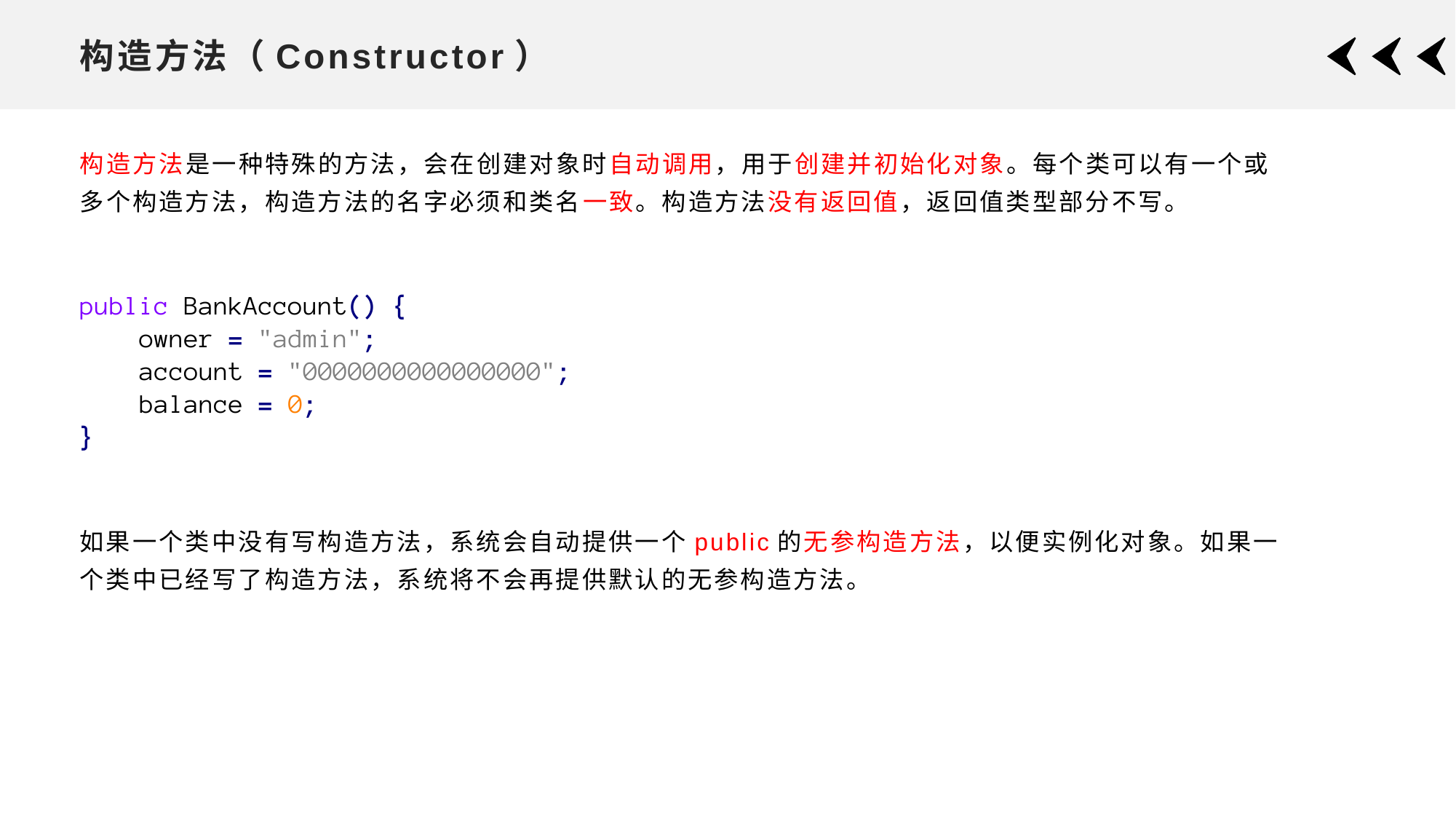

# 构造方法（Constructor）
构造方法是一种特殊的方法，会在创建对象时自动调用，用于创建并初始化对象。每个类可以有一个或多个构造方法，构造方法的名字必须和类名一致。构造方法没有返回值，返回值类型部分不写。
public BankAccount() {
    owner = "admin";
    account = "0000000000000000";
    balance = 0;
}
如果一个类中没有写构造方法，系统会自动提供一个public的无参构造方法，以便实例化对象。如果一个类中已经写了构造方法，系统将不会再提供默认的无参构造方法。